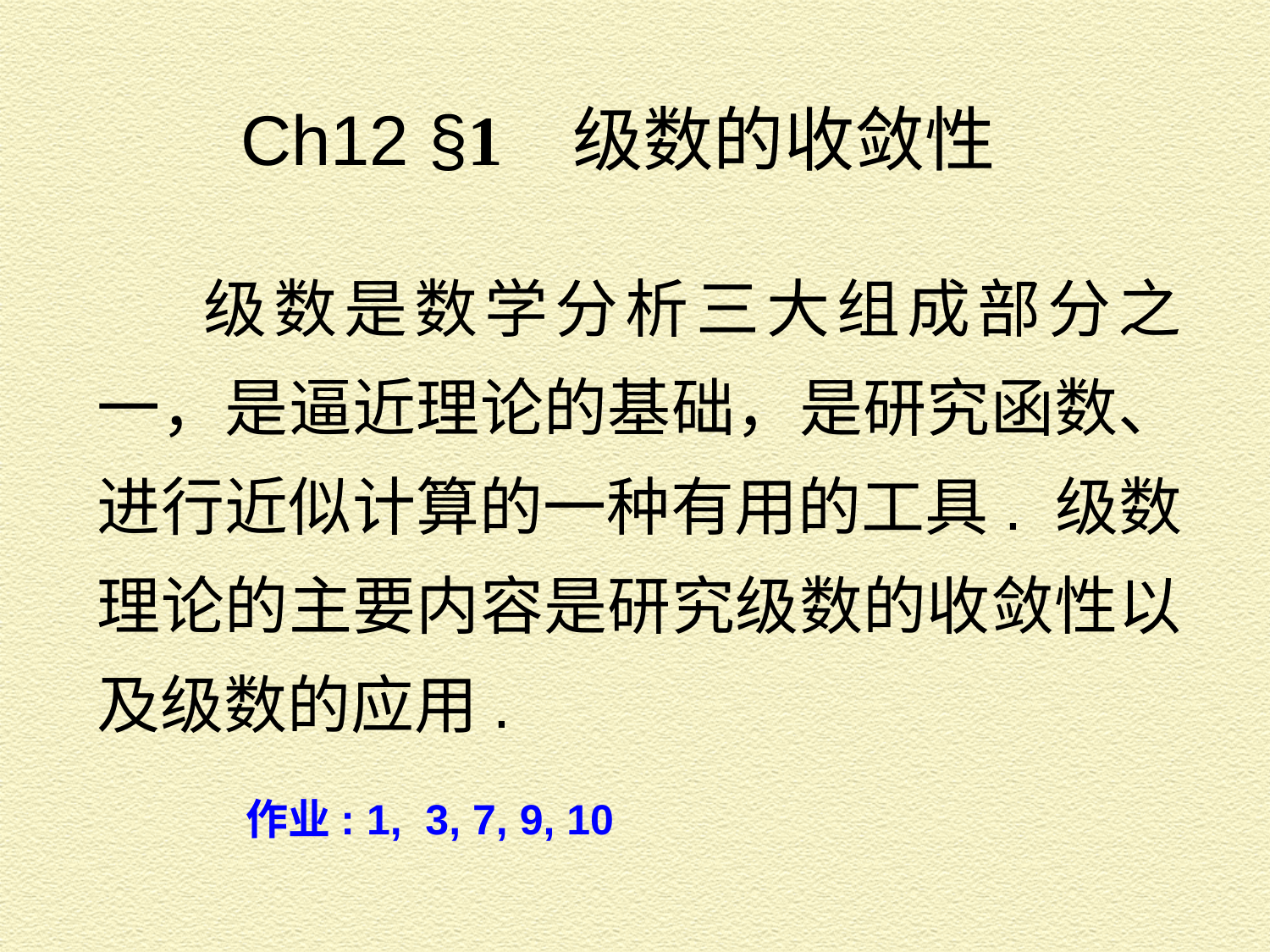

Ch12 §1   级数的收敛性
    级数是数学分析三大组成部分之一，是逼近理论的基础，是研究函数、进行近似计算的一种有用的工具. 级数理论的主要内容是研究级数的收敛性以及级数的应用.
作业: 1,  3, 7, 9, 10